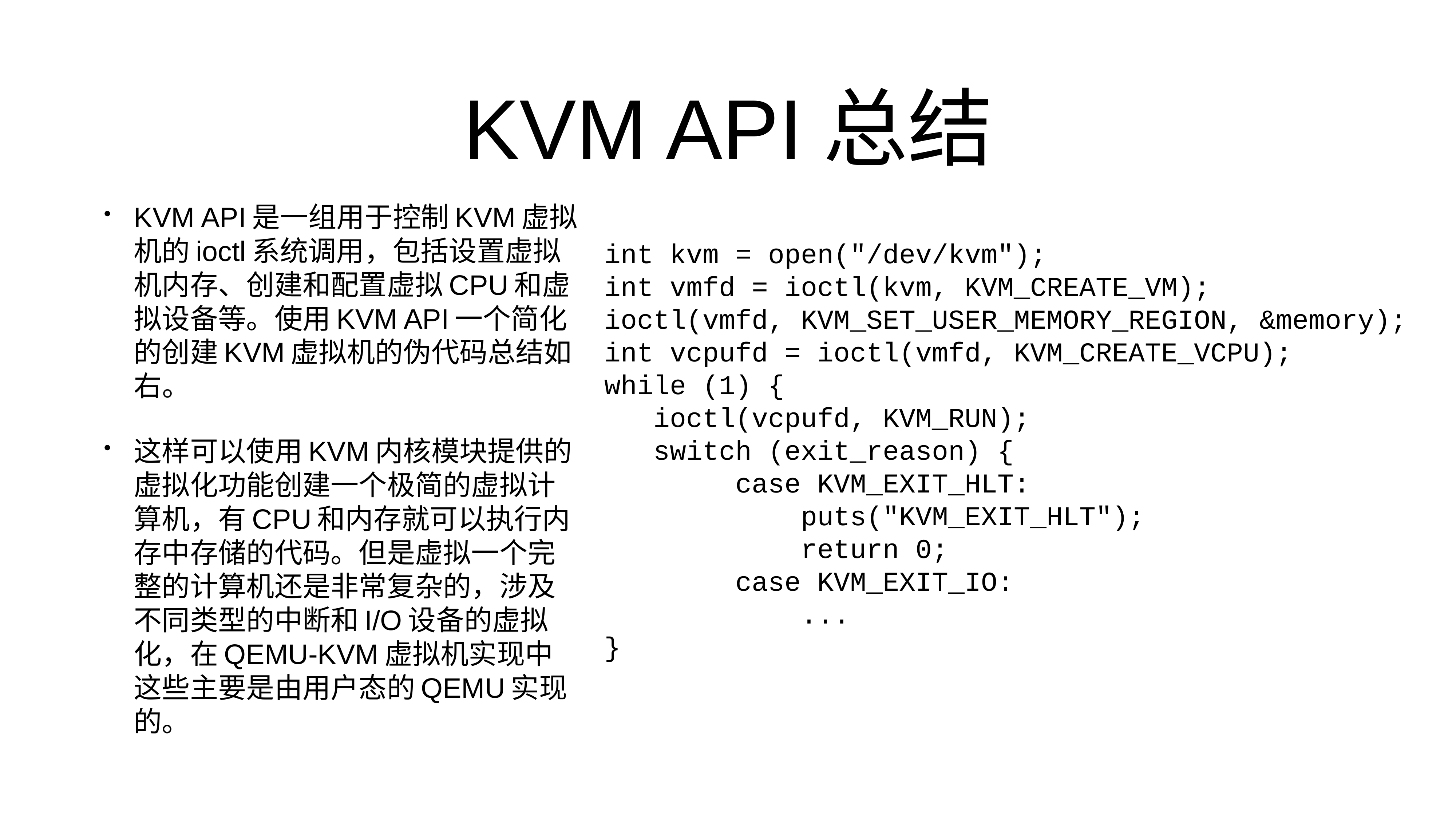

# KVM API总结
KVM API是一组用于控制KVM虚拟机的ioctl系统调用，包括设置虚拟机内存、创建和配置虚拟CPU和虚拟设备等。使用KVM API一个简化的创建KVM虚拟机的伪代码总结如右。
这样可以使用KVM内核模块提供的虚拟化功能创建一个极简的虚拟计算机，有CPU和内存就可以执行内存中存储的代码。但是虚拟一个完整的计算机还是非常复杂的，涉及不同类型的中断和I/O设备的虚拟化，在QEMU-KVM虚拟机实现中这些主要是由用户态的QEMU实现的。
int kvm = open("/dev/kvm");int vmfd = ioctl(kvm, KVM_CREATE_VM);ioctl(vmfd, KVM_SET_USER_MEMORY_REGION, &memory);int vcpufd = ioctl(vmfd, KVM_CREATE_VCPU);while (1) {   ioctl(vcpufd, KVM_RUN);   switch (exit_reason) {        case KVM_EXIT_HLT:            puts("KVM_EXIT_HLT");            return 0;        case KVM_EXIT_IO:            ...}